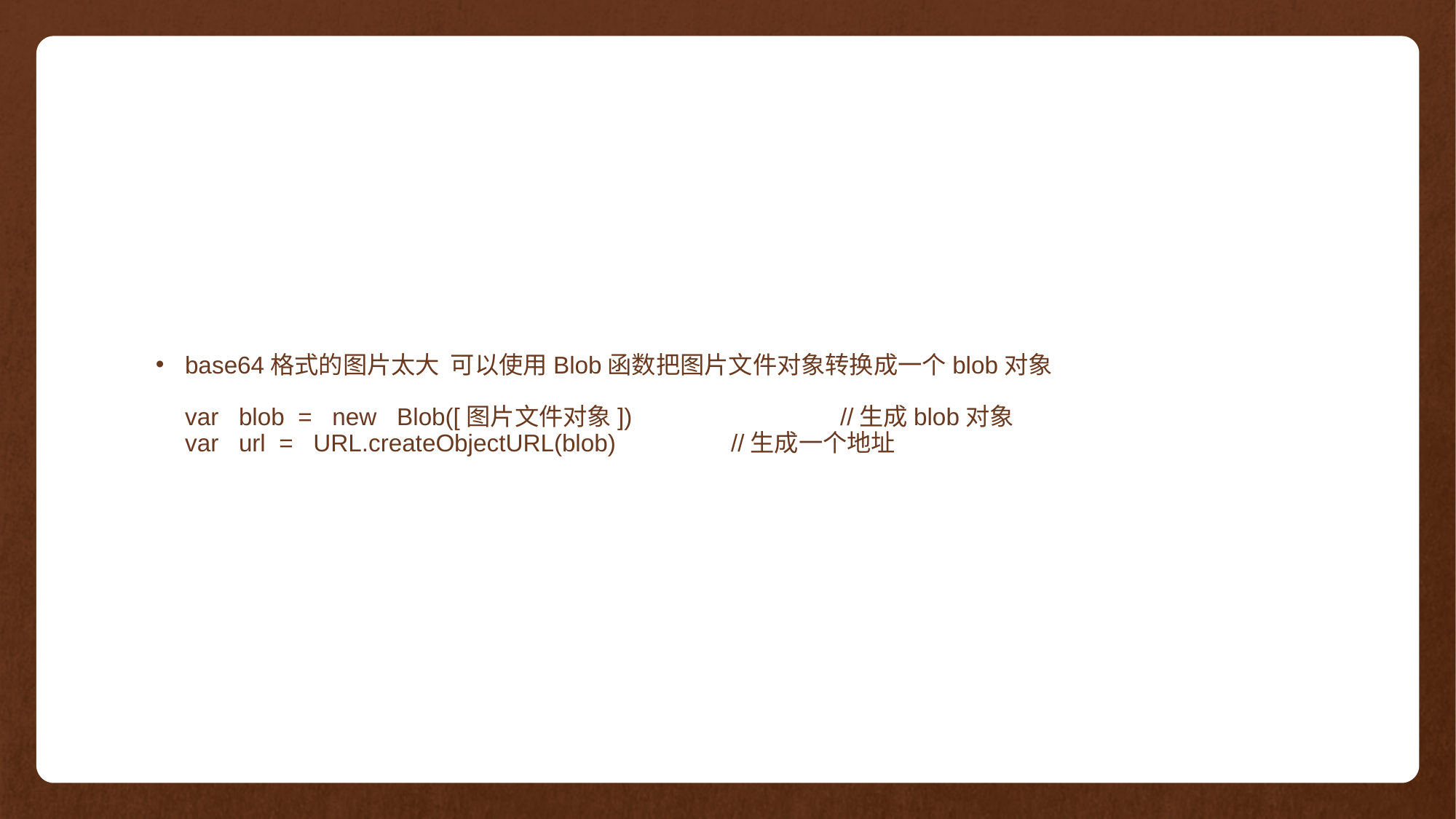

base64格式的图片太大  可以使用Blob函数把图片文件对象转换成一个blob对象
var   blob  =   new   Blob([图片文件对象])		//生成blob对象
var   url  =   URL.createObjectURL(blob)		//生成一个地址